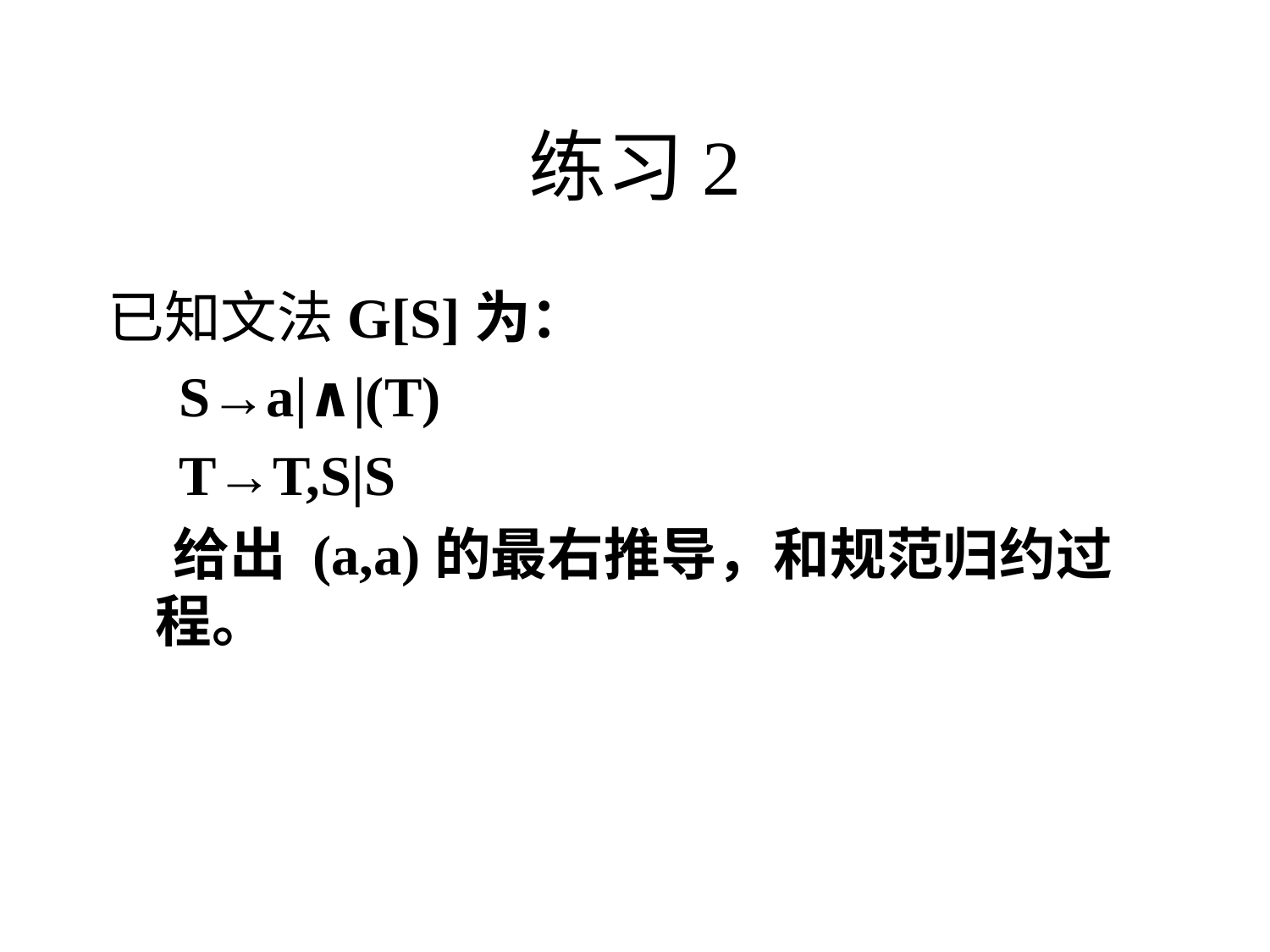

# 练习2
已知文法G[S]为：
     S→a|∧|(T)
     T→T,S|S
    给出 (a,a)的最右推导，和规范归约过程。